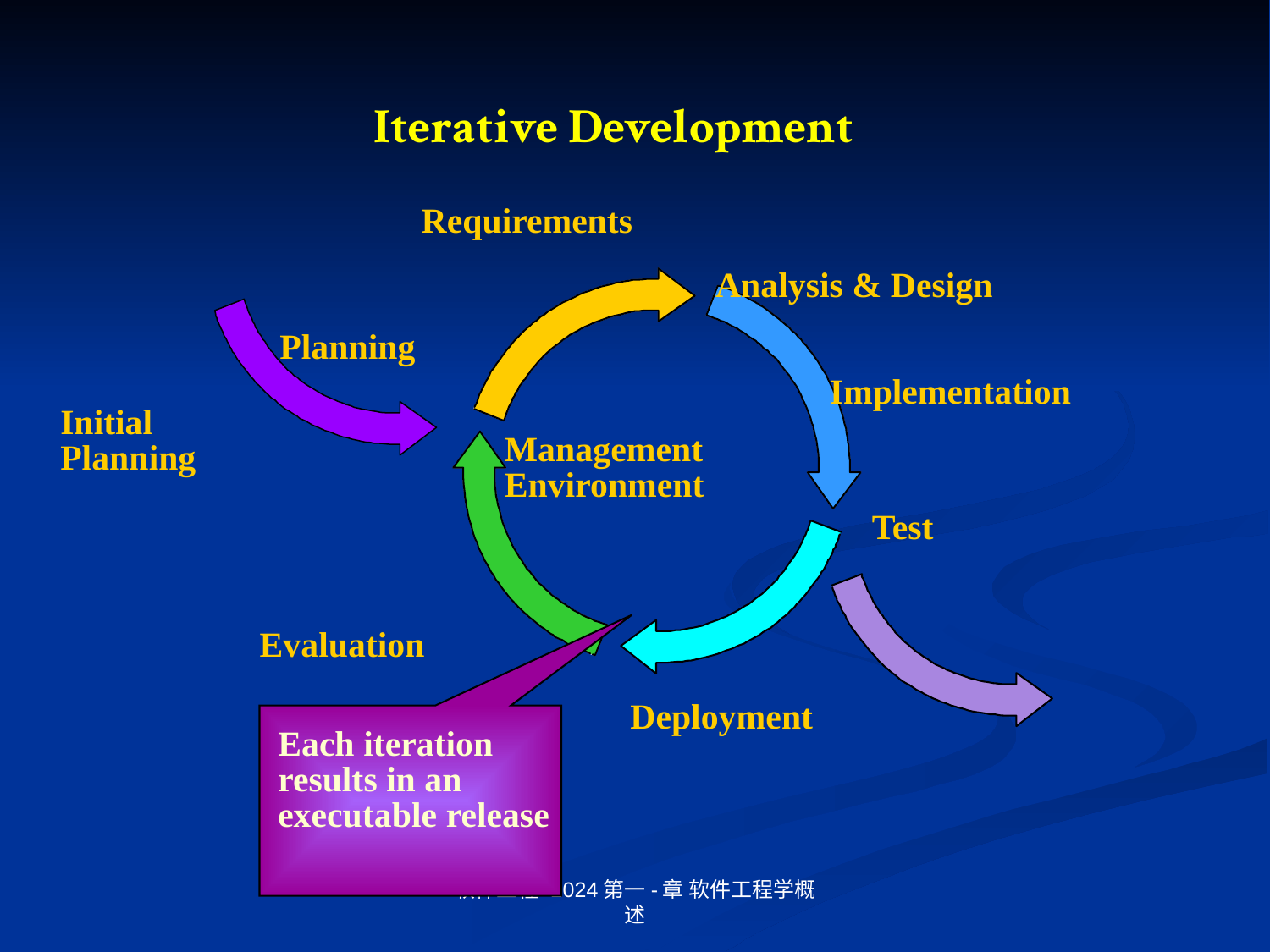

# Iterative Development
Requirements

Analysis & Design

Planning
Implementation
Initial
Planning

Management
Environment
Test

Evaluation

Each iteration results in an executable release
Deployment
软件工程-2024第一-章 软件工程学概述
114